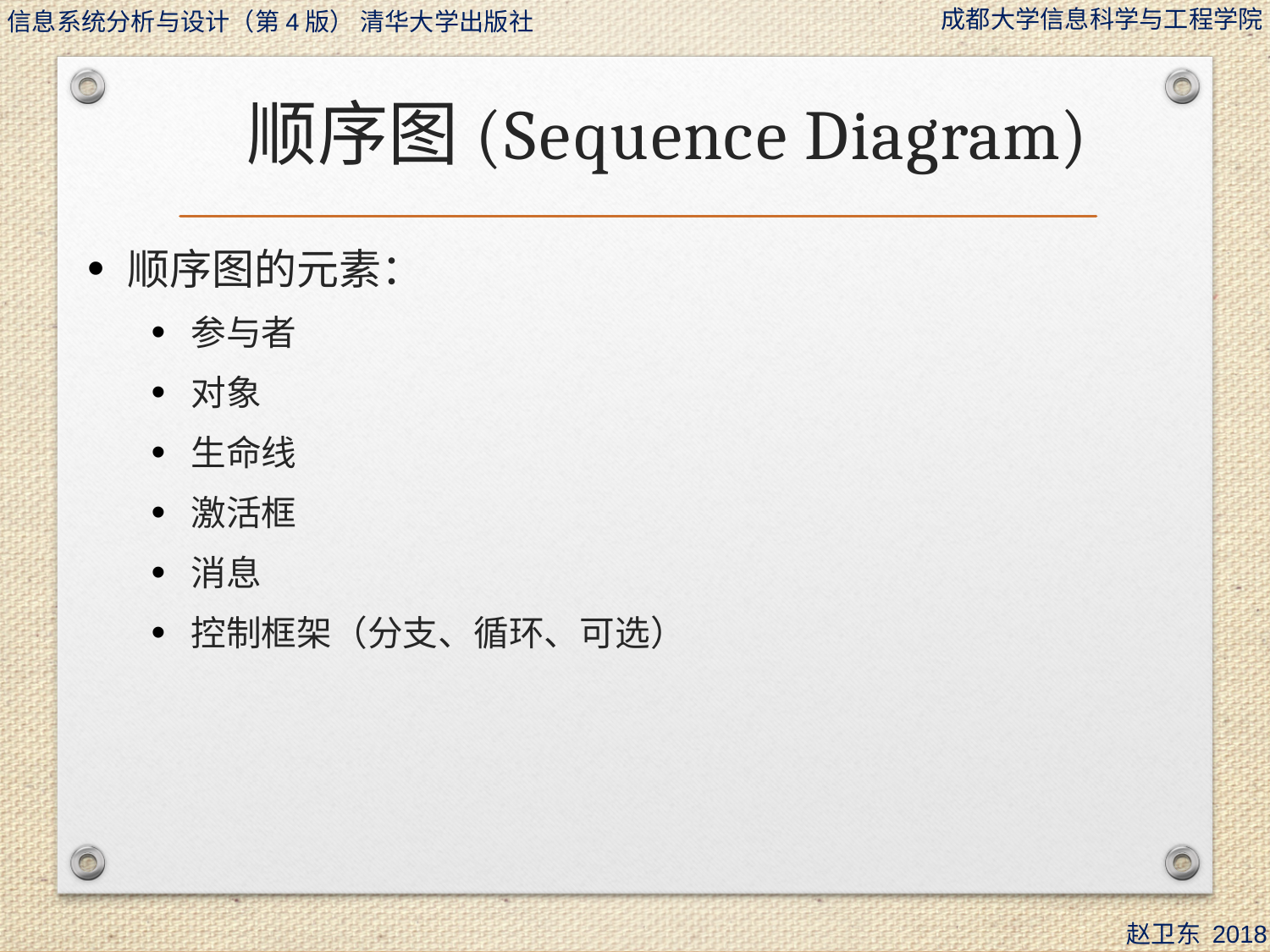

# 顺序图(Sequence Diagram)
顺序图的元素：
参与者
对象
生命线
激活框
消息
控制框架（分支、循环、可选）